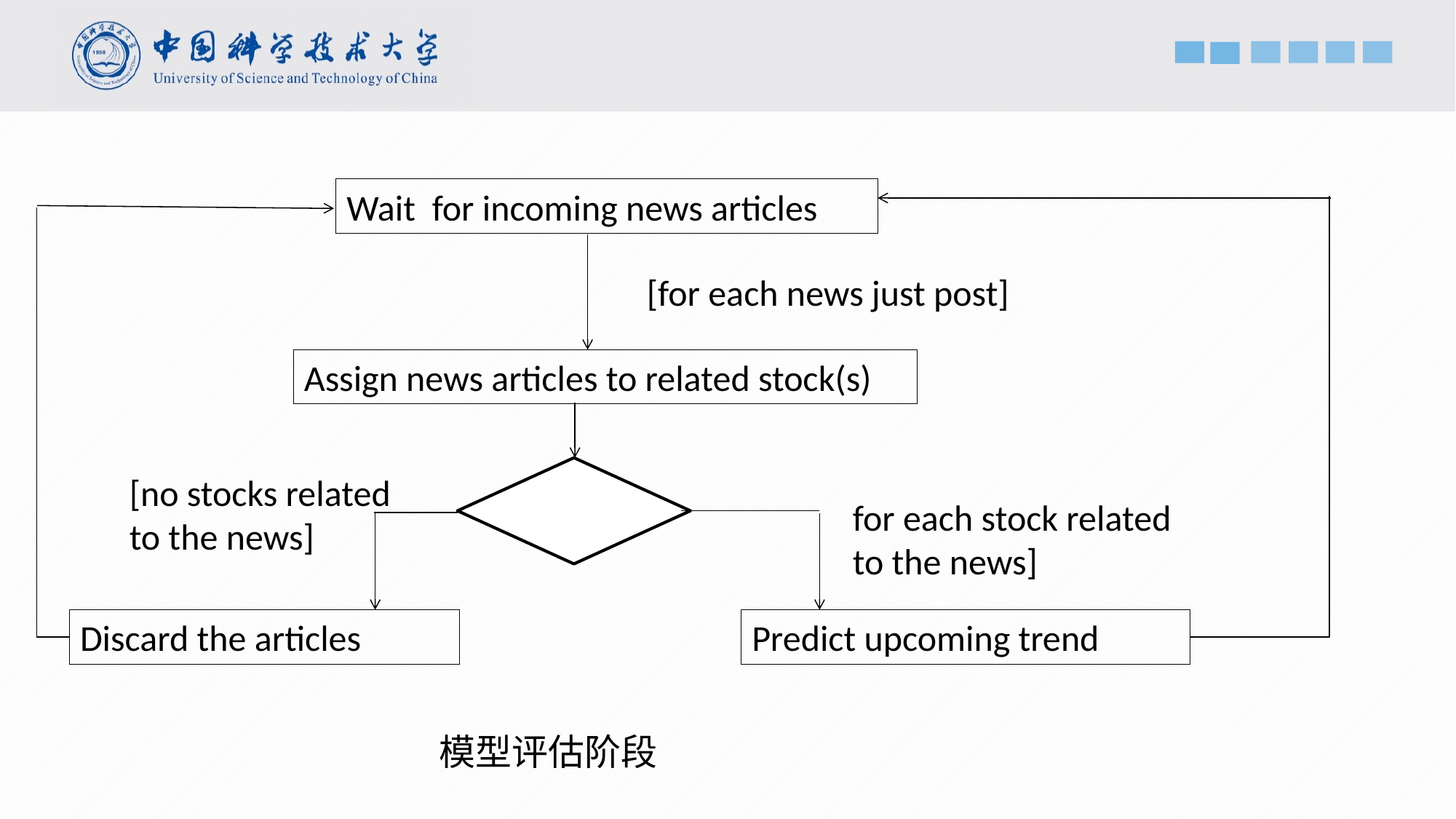

Wait  for incoming news articles
[for each news just post]
Assign news articles to related stock(s)

[no stocks related
to the news]
for each stock related
to the news]
Discard the articles
Predict upcoming trend
模型评估阶段